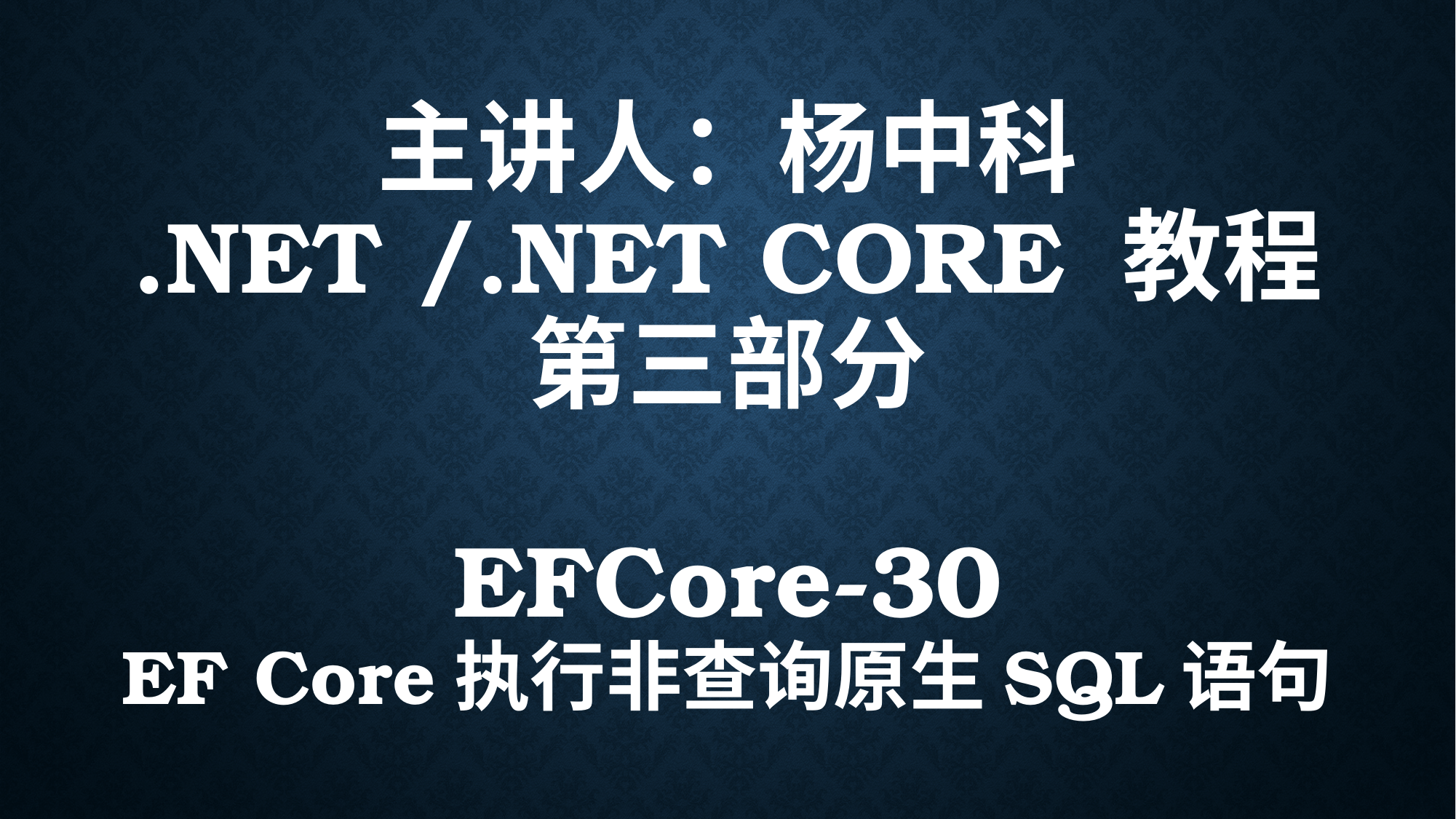

# 主讲人：杨中科 .NET /.NET Core 教程 第三部分 EFCore-30 EF Core执行非查询原生SQL语句